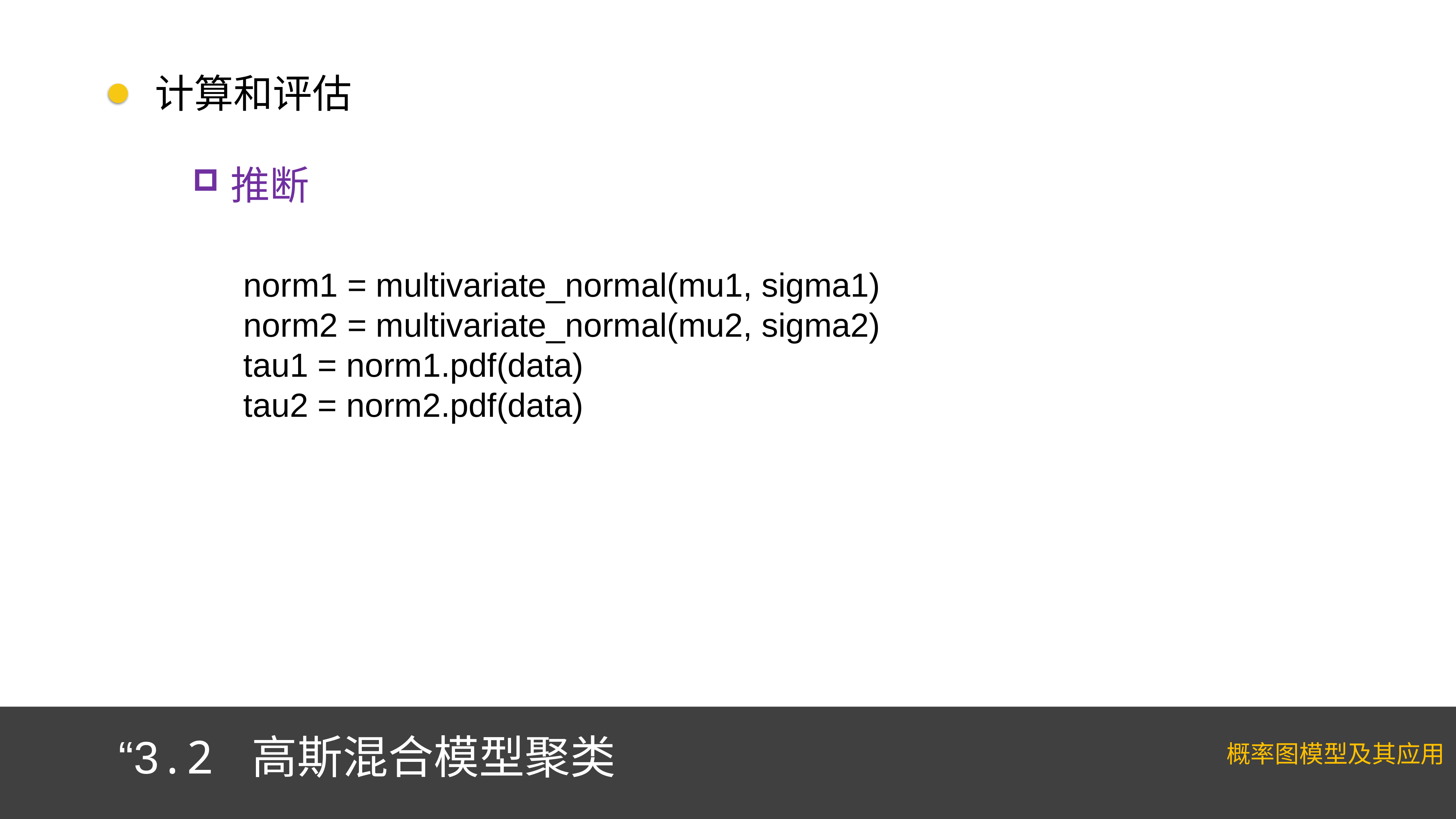

计算和评估
推断

    norm1 = multivariate_normal(mu1, sigma1)
    norm2 = multivariate_normal(mu2, sigma2)
    tau1 = norm1.pdf(data)
    tau2 = norm2.pdf(data)

“3.2 高斯混合模型聚类